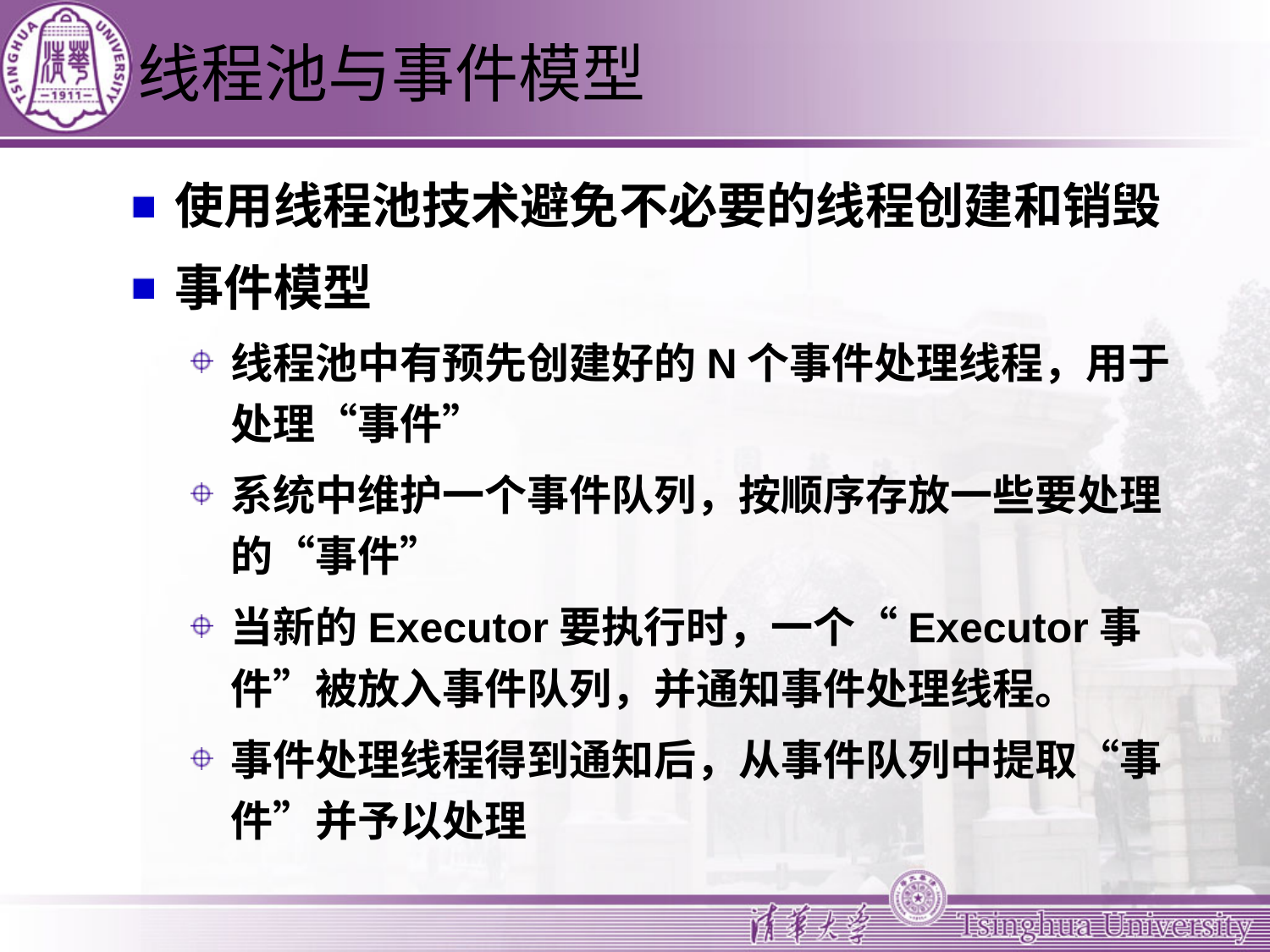

# 线程池与事件模型
使用线程池技术避免不必要的线程创建和销毁
事件模型
线程池中有预先创建好的N个事件处理线程，用于处理“事件”
系统中维护一个事件队列，按顺序存放一些要处理的“事件”
当新的Executor要执行时，一个“Executor事件”被放入事件队列，并通知事件处理线程。
事件处理线程得到通知后，从事件队列中提取“事件”并予以处理